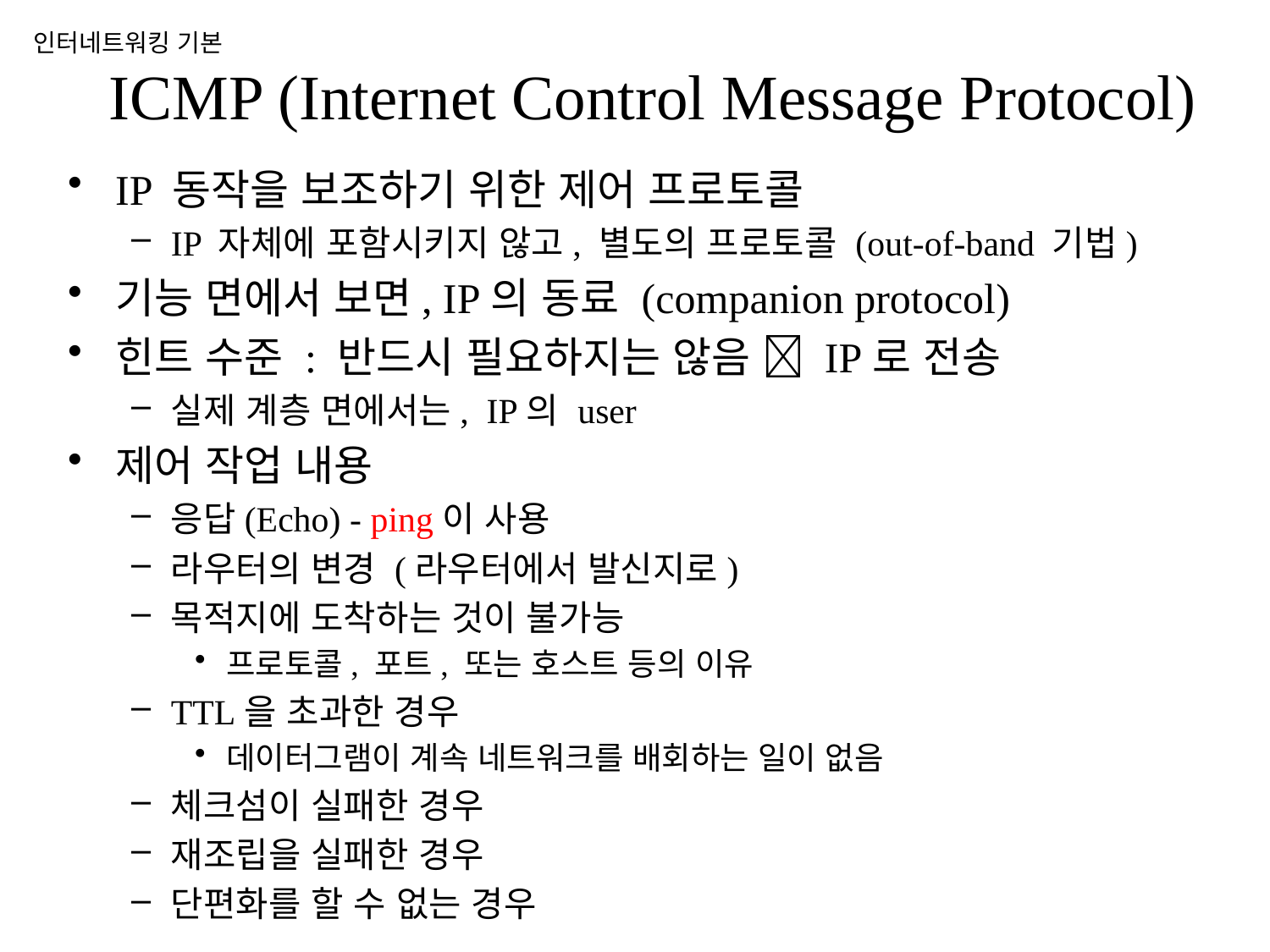

인터네트워킹 기본
# ICMP (Internet Control Message Protocol)
IP 동작을 보조하기 위한 제어 프로토콜
IP 자체에 포함시키지 않고, 별도의 프로토콜 (out-of-band 기법)
기능 면에서 보면, IP의 동료 (companion protocol)
힌트 수준 : 반드시 필요하지는 않음 ⇒ IP로 전송
실제 계층 면에서는,  IP의 user
제어 작업 내용
응답(Echo) - ping이 사용
라우터의 변경 (라우터에서 발신지로)
목적지에 도착하는 것이 불가능
프로토콜, 포트, 또는 호스트 등의 이유
TTL을 초과한 경우
데이터그램이 계속 네트워크를 배회하는 일이 없음
체크섬이 실패한 경우
재조립을 실패한 경우
단편화를 할 수 없는 경우